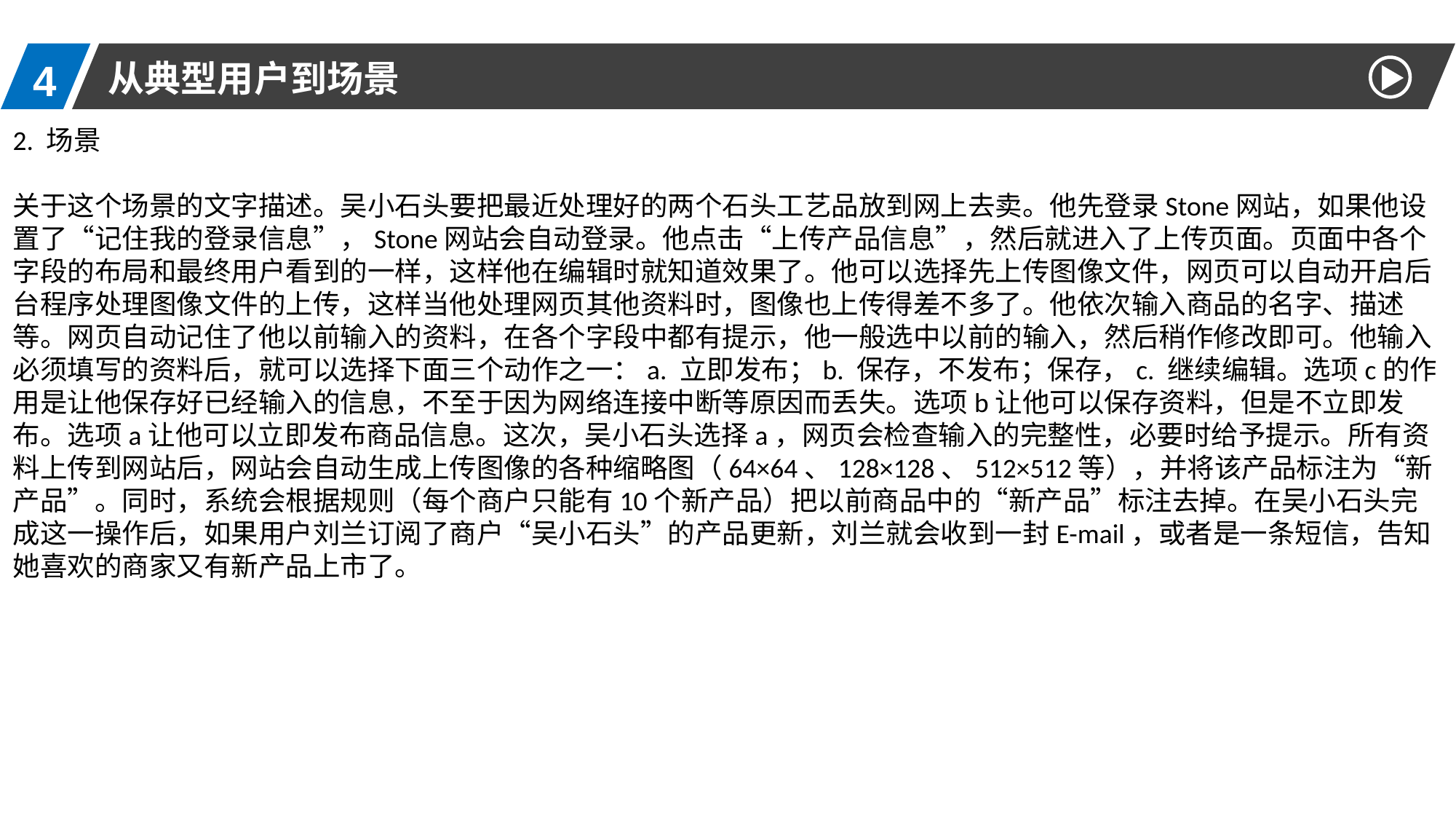

4
从典型用户到场景

2. 场景

关于这个场景的文字描述。吴小石头要把最近处理好的两个石头工艺品放到网上去卖。他先登录Stone网站，如果他设置了“记住我的登录信息”，Stone网站会自动登录。他点击“上传产品信息”，然后就进入了上传页面。页面中各个字段的布局和最终用户看到的一样，这样他在编辑时就知道效果了。他可以选择先上传图像文件，网页可以自动开启后台程序处理图像文件的上传，这样当他处理网页其他资料时，图像也上传得差不多了。他依次输入商品的名字、描述等。网页自动记住了他以前输入的资料，在各个字段中都有提示，他一般选中以前的输入，然后稍作修改即可。他输入必须填写的资料后，就可以选择下面三个动作之一：a. 立即发布；b. 保存，不发布；保存，c. 继续编辑。选项c的作用是让他保存好已经输入的信息，不至于因为网络连接中断等原因而丢失。选项b让他可以保存资料，但是不立即发布。选项a让他可以立即发布商品信息。这次，吴小石头选择a，网页会检查输入的完整性，必要时给予提示。所有资料上传到网站后，网站会自动生成上传图像的各种缩略图（64×64、128×128、512×512等），并将该产品标注为“新产品”。同时，系统会根据规则（每个商户只能有10个新产品）把以前商品中的“新产品”标注去掉。在吴小石头完成这一操作后，如果用户刘兰订阅了商户“吴小石头”的产品更新，刘兰就会收到一封E-mail，或者是一条短信，告知她喜欢的商家又有新产品上市了。